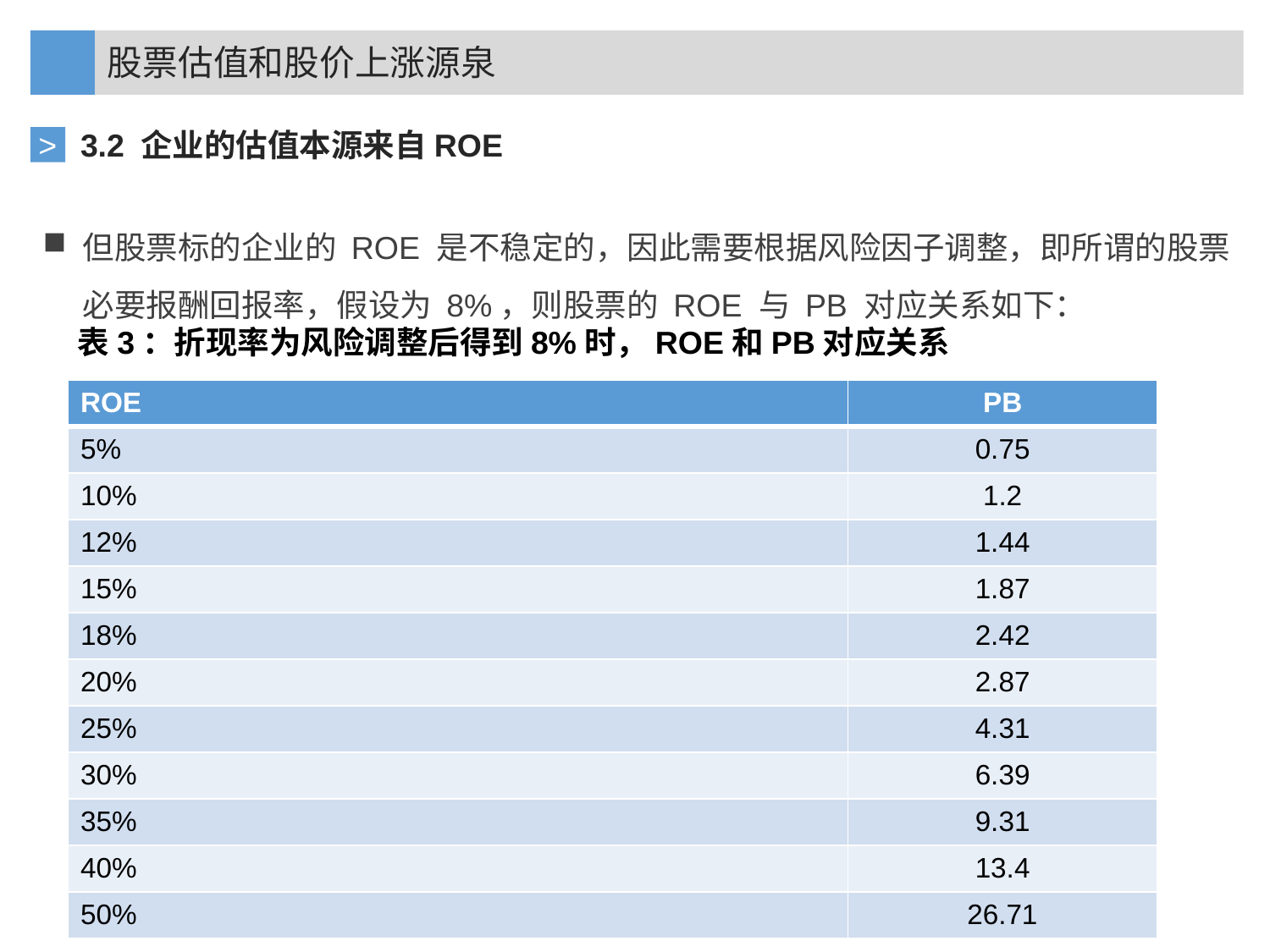

股票估值和股价上涨源泉
3.2 企业的估值本源来自ROE
>
但股票标的企业的 ROE 是不稳定的，因此需要根据风险因子调整，即所谓的股票必要报酬回报率，假设为 8%，则股票的 ROE 与 PB 对应关系如下：
表3：折现率为风险调整后得到8%时，ROE和PB对应关系
| ROE | PB |
| --- | --- |
| 5% | 0.75 |
| 10% | 1.2 |
| 12% | 1.44 |
| 15% | 1.87 |
| 18% | 2.42 |
| 20% | 2.87 |
| 25% | 4.31 |
| 30% | 6.39 |
| 35% | 9.31 |
| 40% | 13.4 |
| 50% | 26.71 |